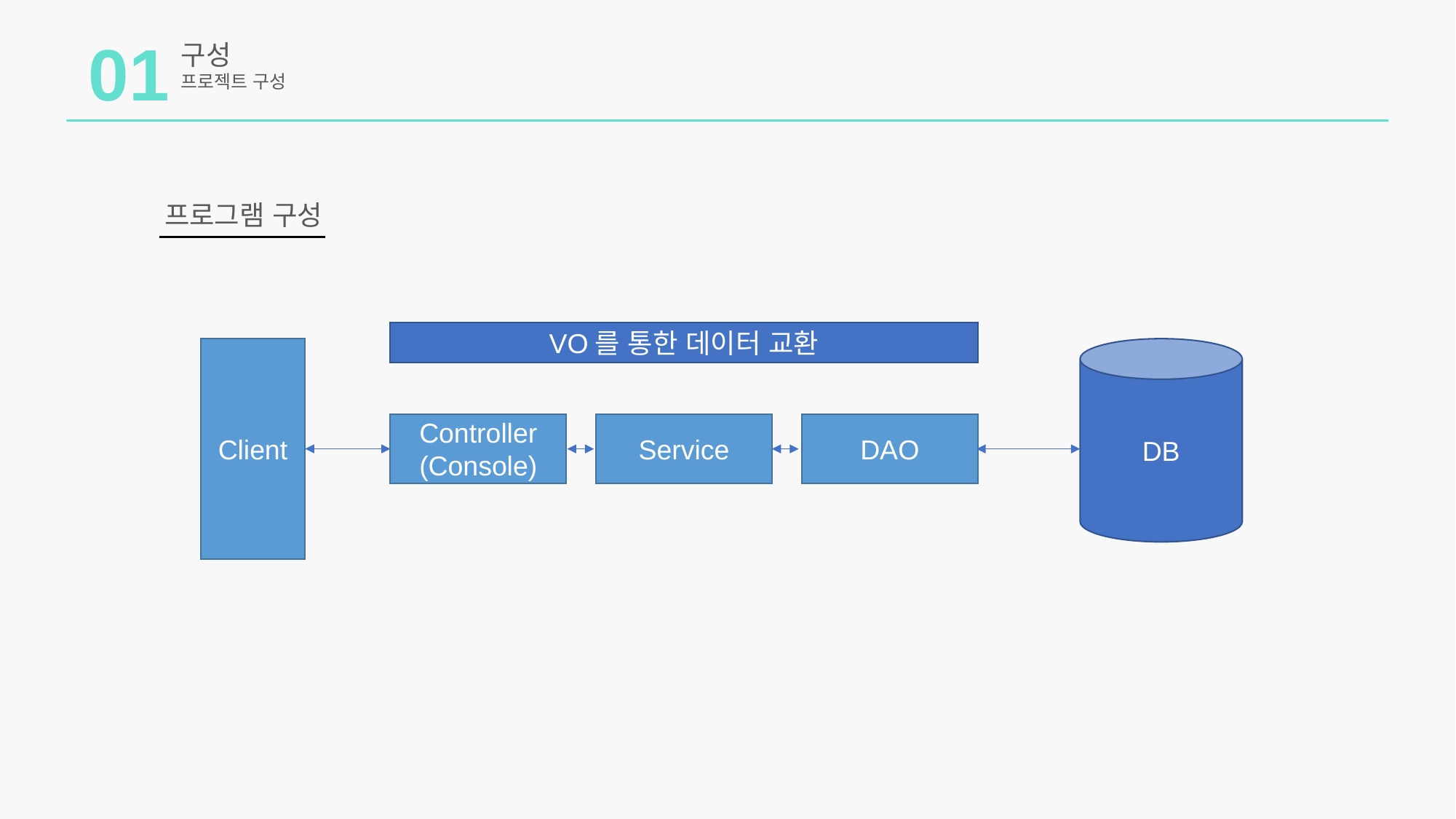

01
구성
프로젝트 구성

프로그램 구성
VO를 통한 데이터 교환
Client
DB
Controller
(Console)
Service
DAO